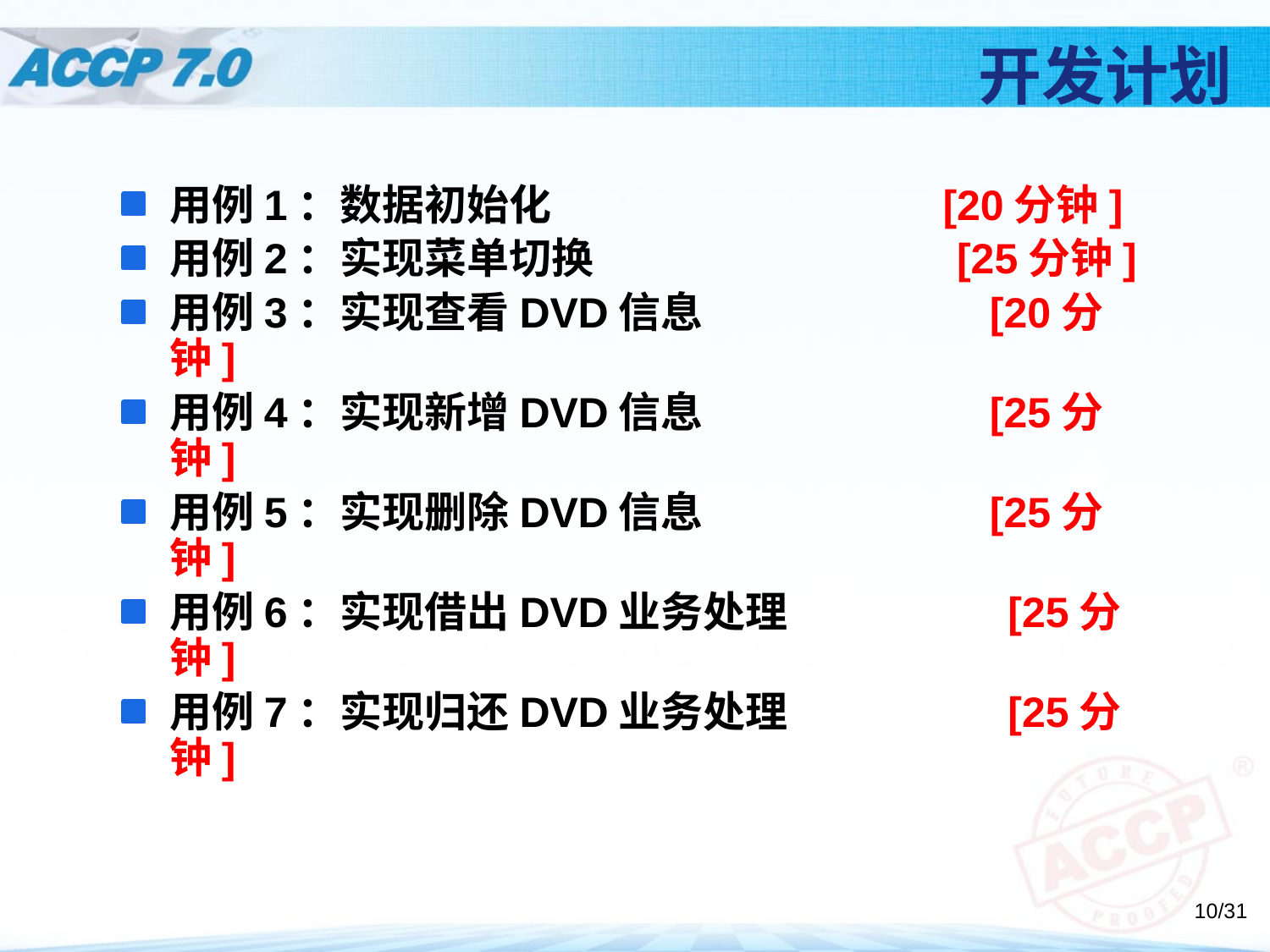

# 开发计划
用例1：数据初始化                                        [20分钟]
用例2：实现菜单切换                                     [25分钟]
用例3：实现查看DVD信息                             [20分钟]
用例4：实现新增DVD信息                             [25分钟]
用例5：实现删除DVD信息                             [25分钟]
用例6：实现借出DVD业务处理                      [25分钟]
用例7：实现归还DVD业务处理                      [25分钟]

10/31